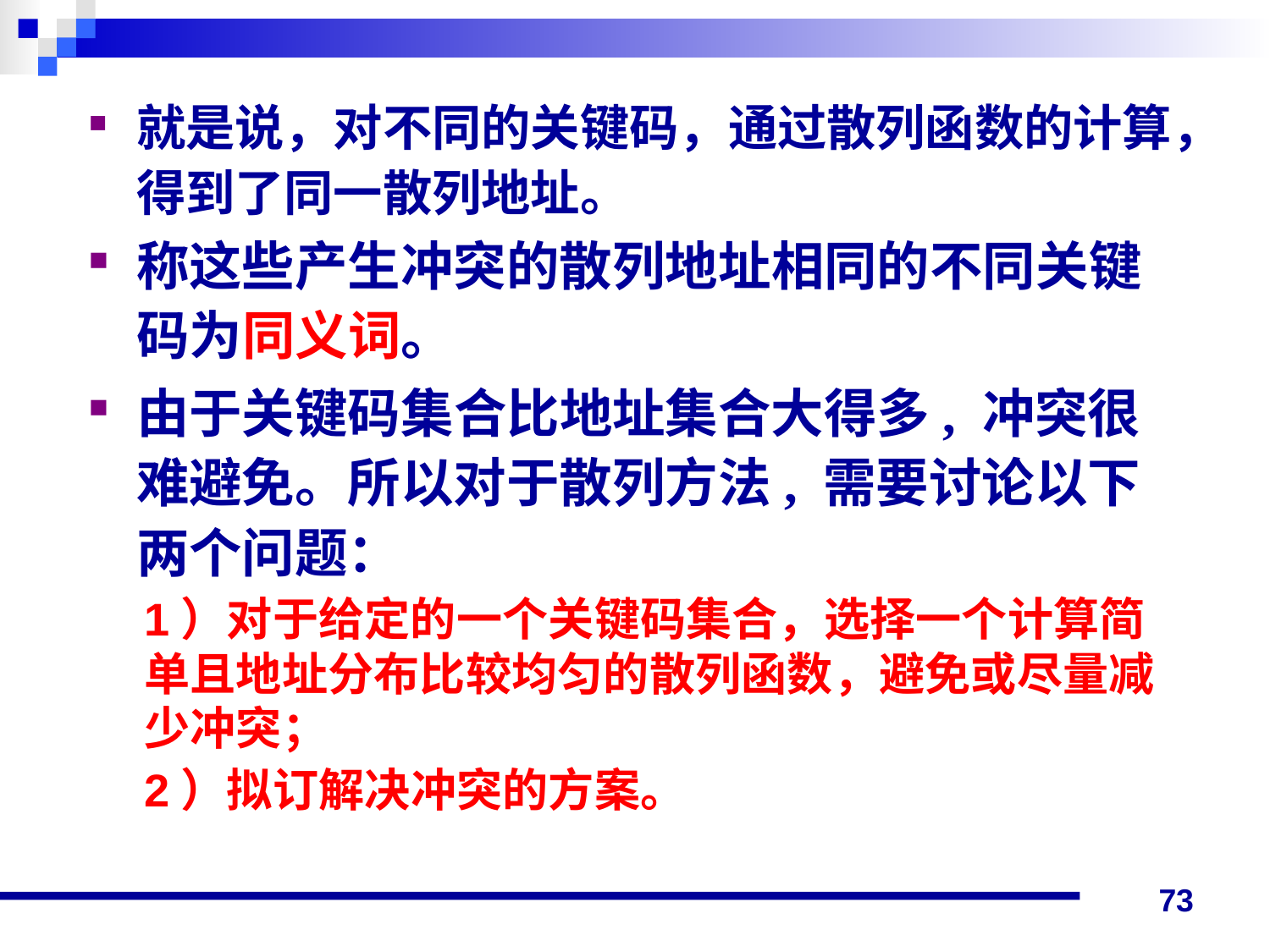

就是说，对不同的关键码，通过散列函数的计算，得到了同一散列地址。
称这些产生冲突的散列地址相同的不同关键码为同义词。
由于关键码集合比地址集合大得多, 冲突很难避免。所以对于散列方法, 需要讨论以下两个问题：
1）对于给定的一个关键码集合，选择一个计算简单且地址分布比较均匀的散列函数，避免或尽量减少冲突；
2）拟订解决冲突的方案。

73